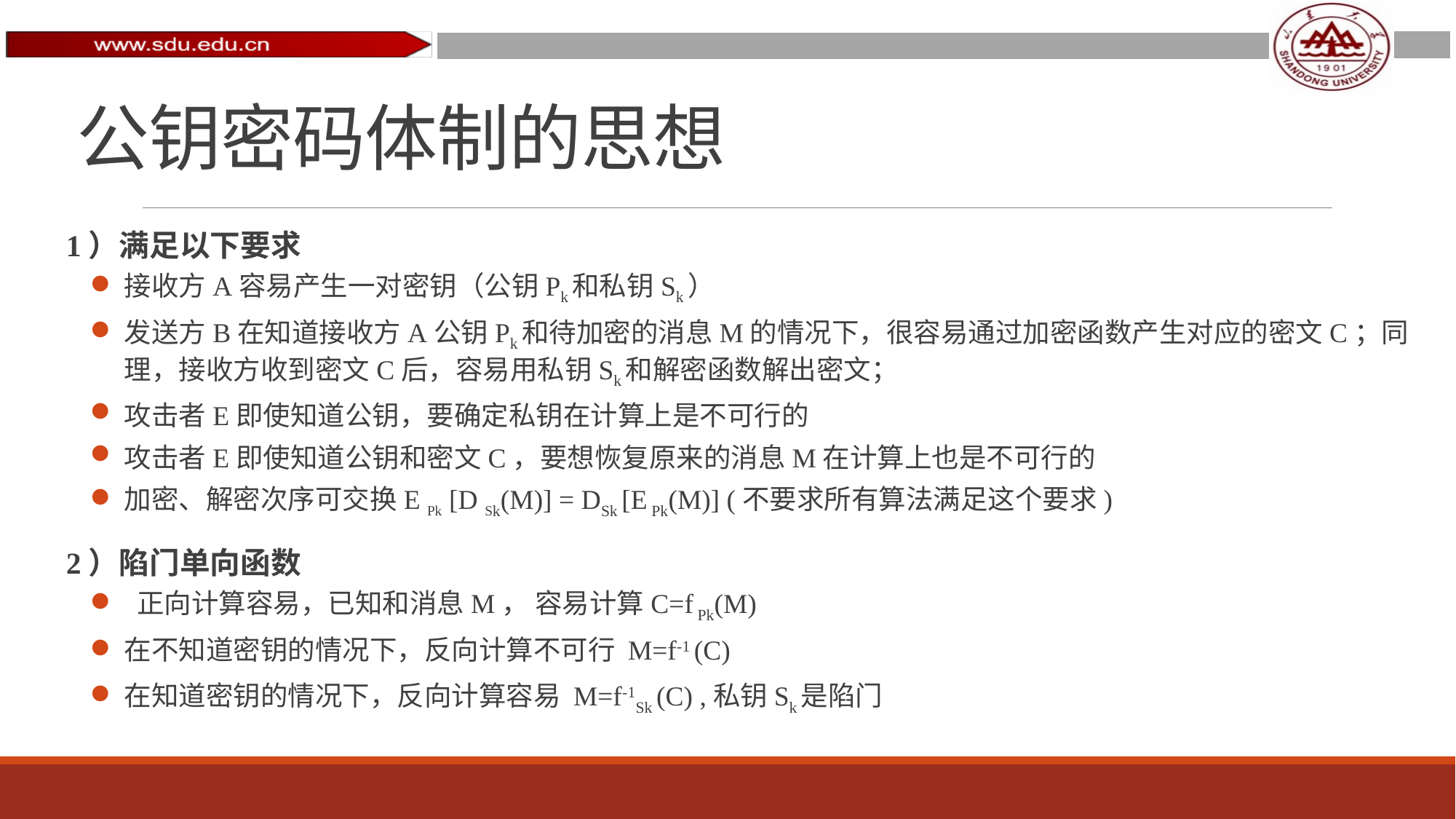

# 公钥密码体制的思想
1）满足以下要求
接收方A容易产生一对密钥（公钥Pk和私钥Sk）
发送方B在知道接收方A公钥Pk和待加密的消息M的情况下，很容易通过加密函数产生对应的密文C；同理，接收方收到密文C后，容易用私钥Sk和解密函数解出密文；
攻击者E即使知道公钥，要确定私钥在计算上是不可行的
攻击者E即使知道公钥和密文C，要想恢复原来的消息M在计算上也是不可行的
加密、解密次序可交换E Pk [D Sk(M)] = DSk [E Pk(M)] (不要求所有算法满足这个要求)
2）陷门单向函数
 正向计算容易，已知和消息M， 容易计算C=f Pk(M)
在不知道密钥的情况下，反向计算不可行 M=f-1 (C)
在知道密钥的情况下，反向计算容易 M=f-1Sk (C) ,私钥Sk是陷门